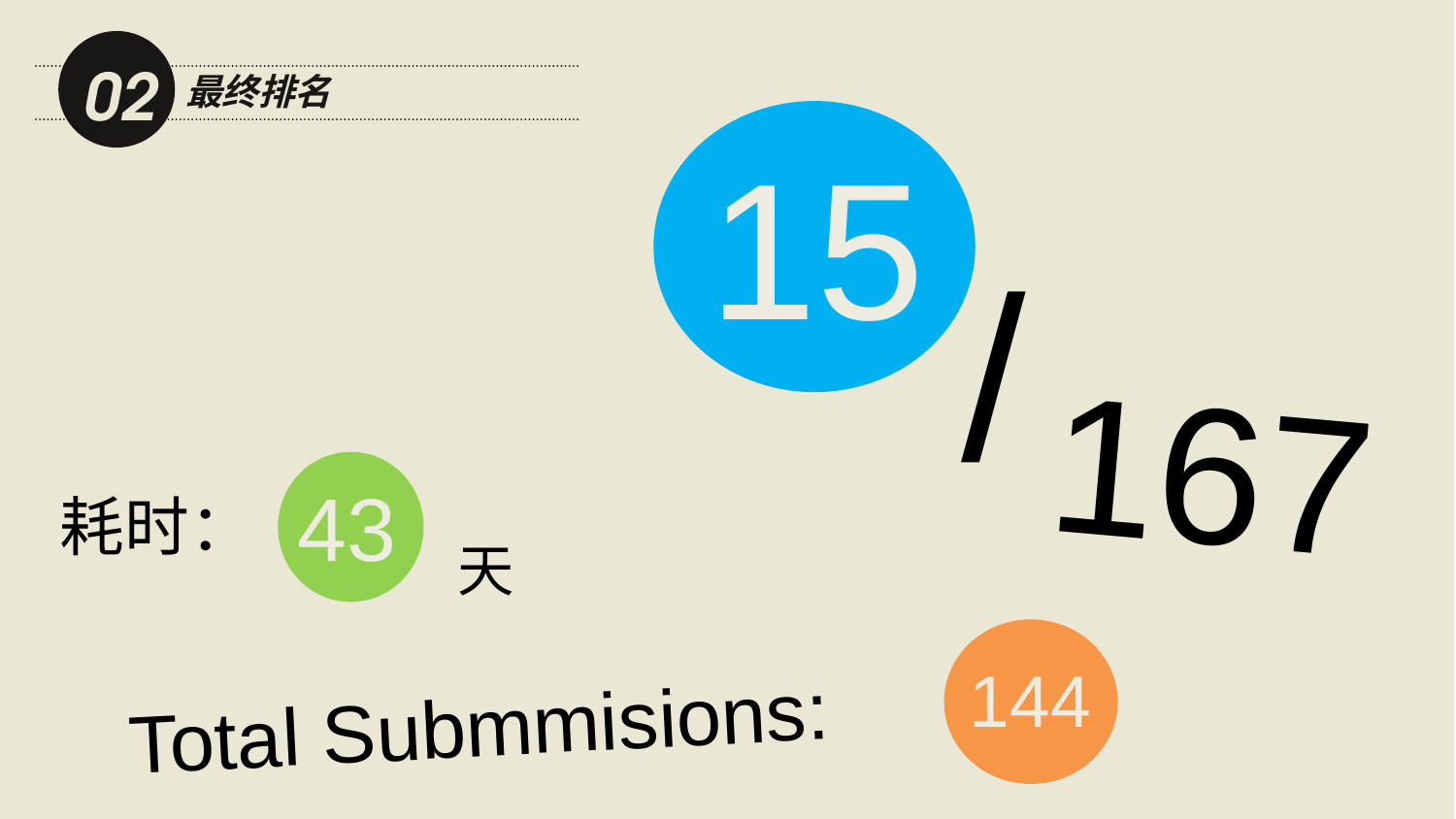

02
最终排名

15
/
167

43
耗时：
天

144
Total Submmisions: